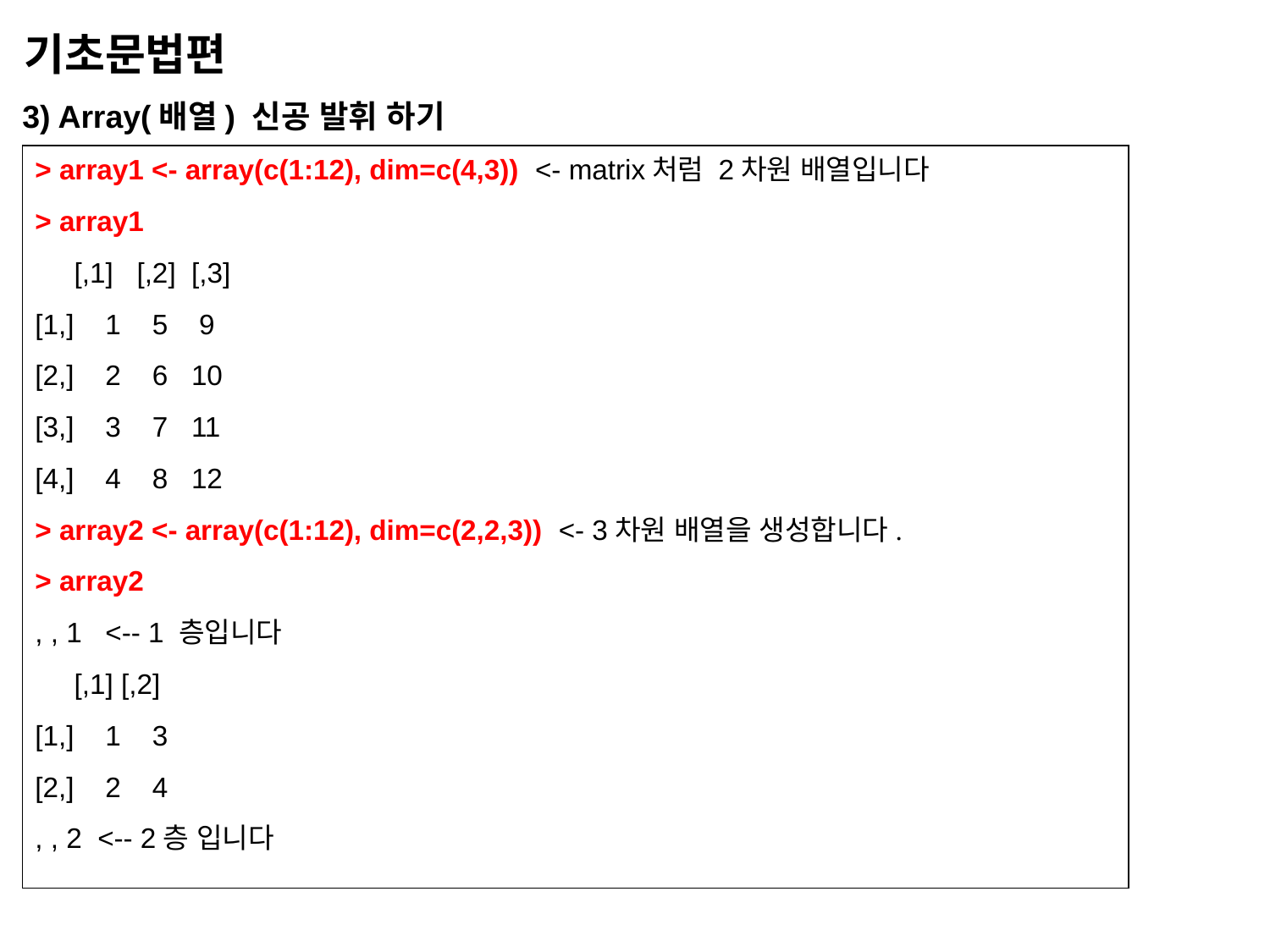

기초문법편
3) Array(배열) 신공 발휘 하기
> array1 <- array(c(1:12), dim=c(4,3))  <- matrix처럼 2차원 배열입니다
> array1
     [,1]   [,2]  [,3]
[1,]    1    5    9
[2,]    2    6   10
[3,]    3    7   11
[4,]    4    8   12
> array2 <- array(c(1:12), dim=c(2,2,3))  <- 3차원 배열을 생성합니다.
> array2
, , 1   <-- 1 층입니다
     [,1] [,2]
[1,]    1    3
[2,]    2    4
, , 2  <-- 2층 입니다